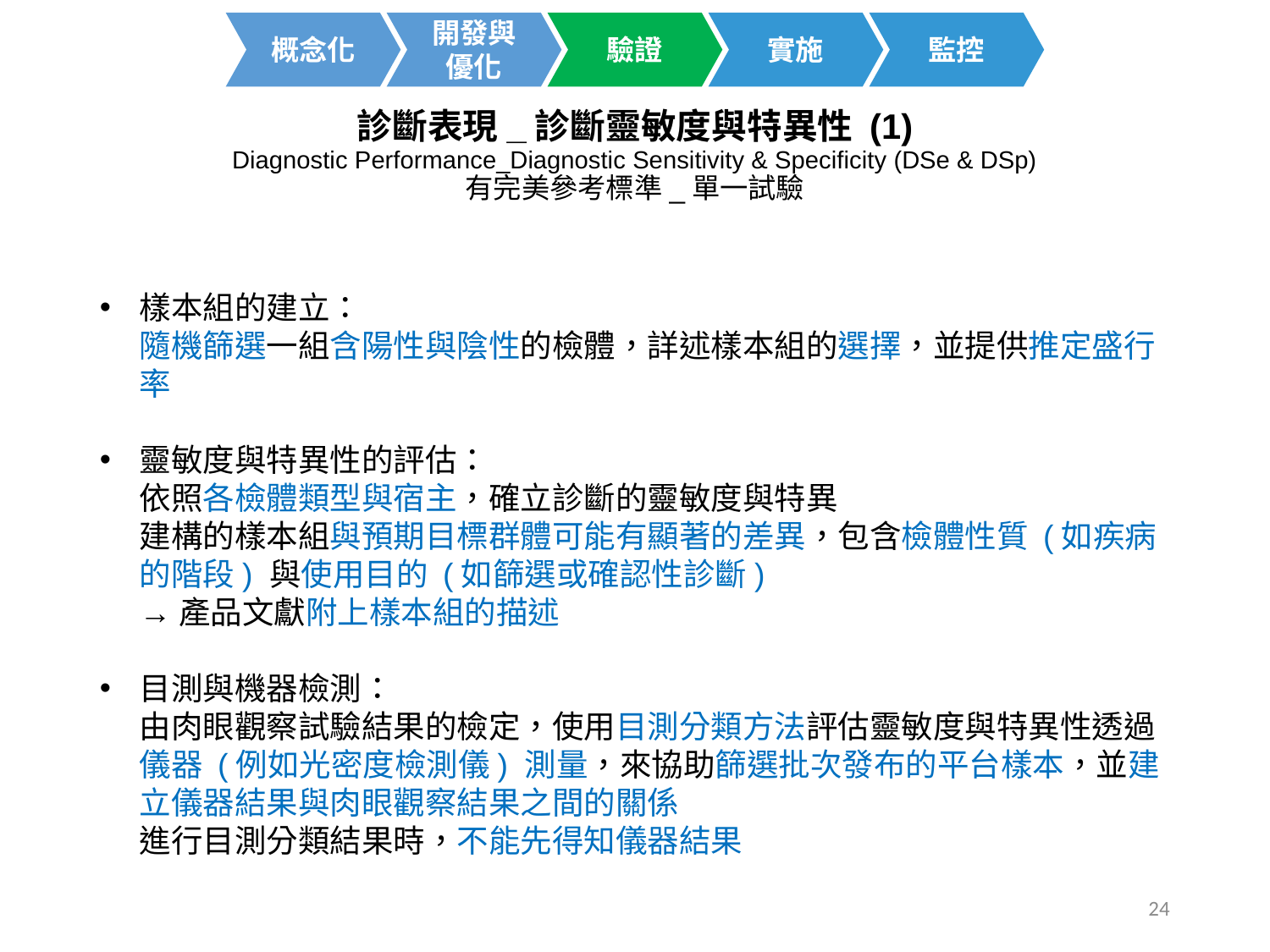

開發與
優化

概念化
驗證
實施
監控
診斷表現_診斷靈敏度與特異性 (1)
Diagnostic Performance_Diagnostic Sensitivity & Specificity (DSe & DSp)
有完美參考標準_單一試驗
樣本組的建立：
隨機篩選一組含陽性與陰性的檢體，詳述樣本組的選擇，並提供推定盛行率
靈敏度與特異性的評估：
依照各檢體類型與宿主，確立診斷的靈敏度與特異
建構的樣本組與預期目標群體可能有顯著的差異，包含檢體性質 (如疾病的階段) 與使用目的 (如篩選或確認性診斷)
→產品文獻附上樣本組的描述
目測與機器檢測：
由肉眼觀察試驗結果的檢定，使用目測分類方法評估靈敏度與特異性透過儀器 (例如光密度檢測儀) 測量，來協助篩選批次發布的平台樣本，並建立儀器結果與肉眼觀察結果之間的關係
進行目測分類結果時，不能先得知儀器結果
24